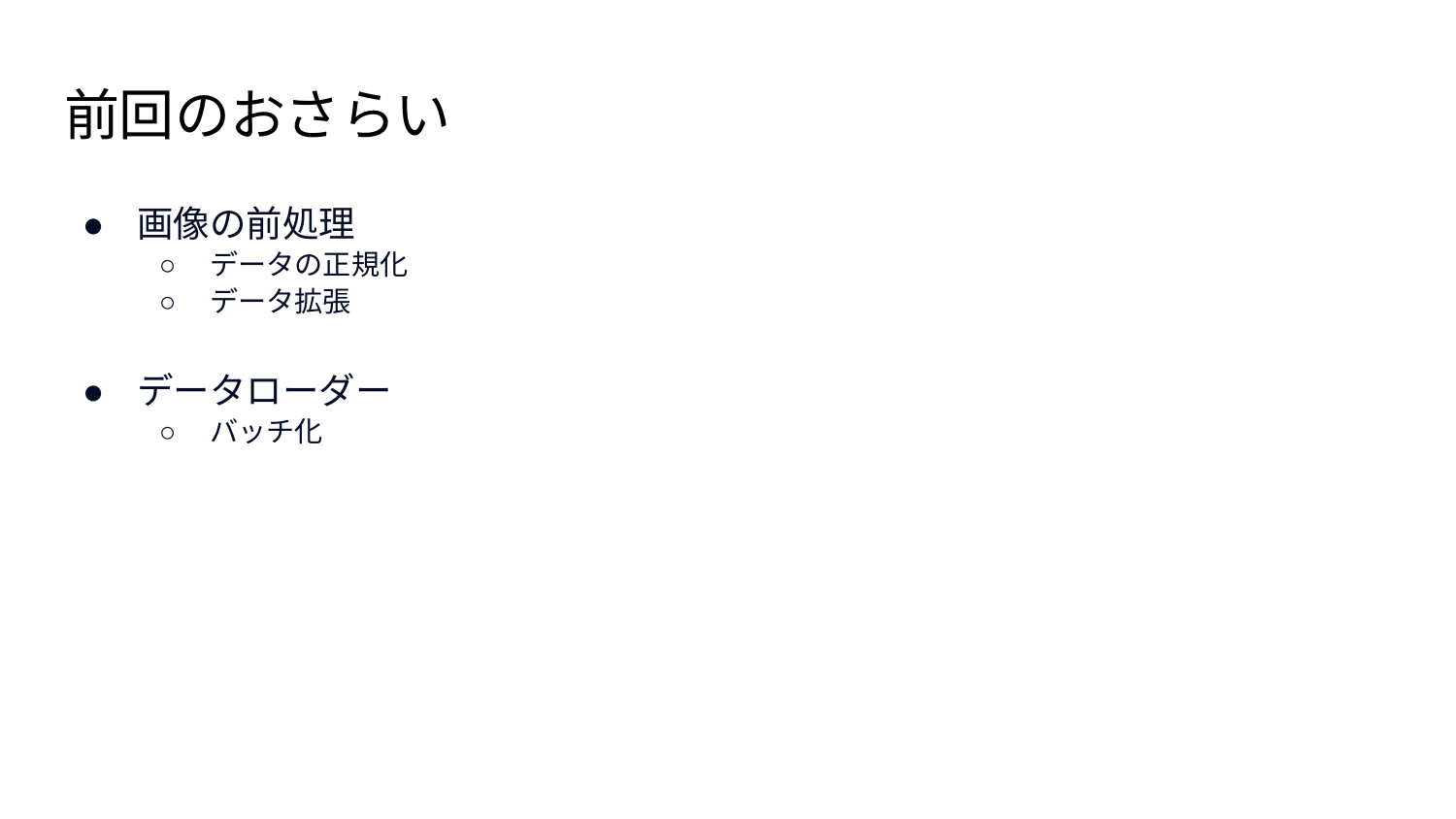

# 前回のおさらい
画像の前処理
データの正規化
データ拡張

データローダー
バッチ化